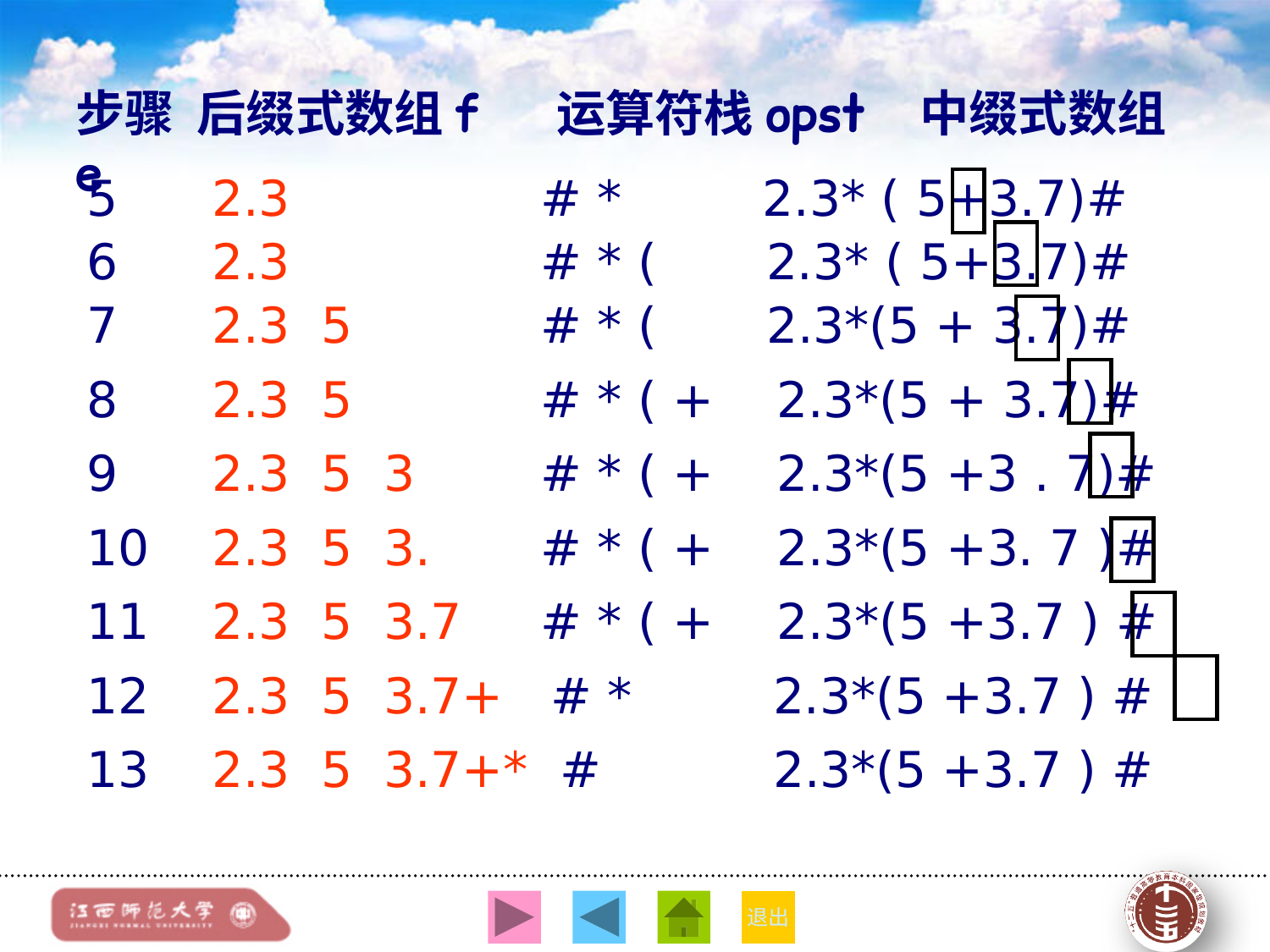

步骤  后缀式数组f   运算符栈opst  中缀式数组e
5      2.3                # *         2.3* ( 5+3.7)#

6      2.3                # * (       2.3* ( 5+3.7)#
7      2.3  5            # * (       2.3*(5 + 3.7)#

8      2.3  5            # * ( +    2.3*(5 + 3.7)#

9      2.3  5  3        # * ( +    2.3*(5 +3 . 7)#
10    2.3  5  3.       # * ( +    2.3*(5 +3. 7 )#

11    2.3  5  3.7     # * ( +    2.3*(5 +3.7 ) #

12    2.3  5  3.7+   # *         2.3*(5 +3.7 ) #
13    2.3  5  3.7+*  #           2.3*(5 +3.7 ) #